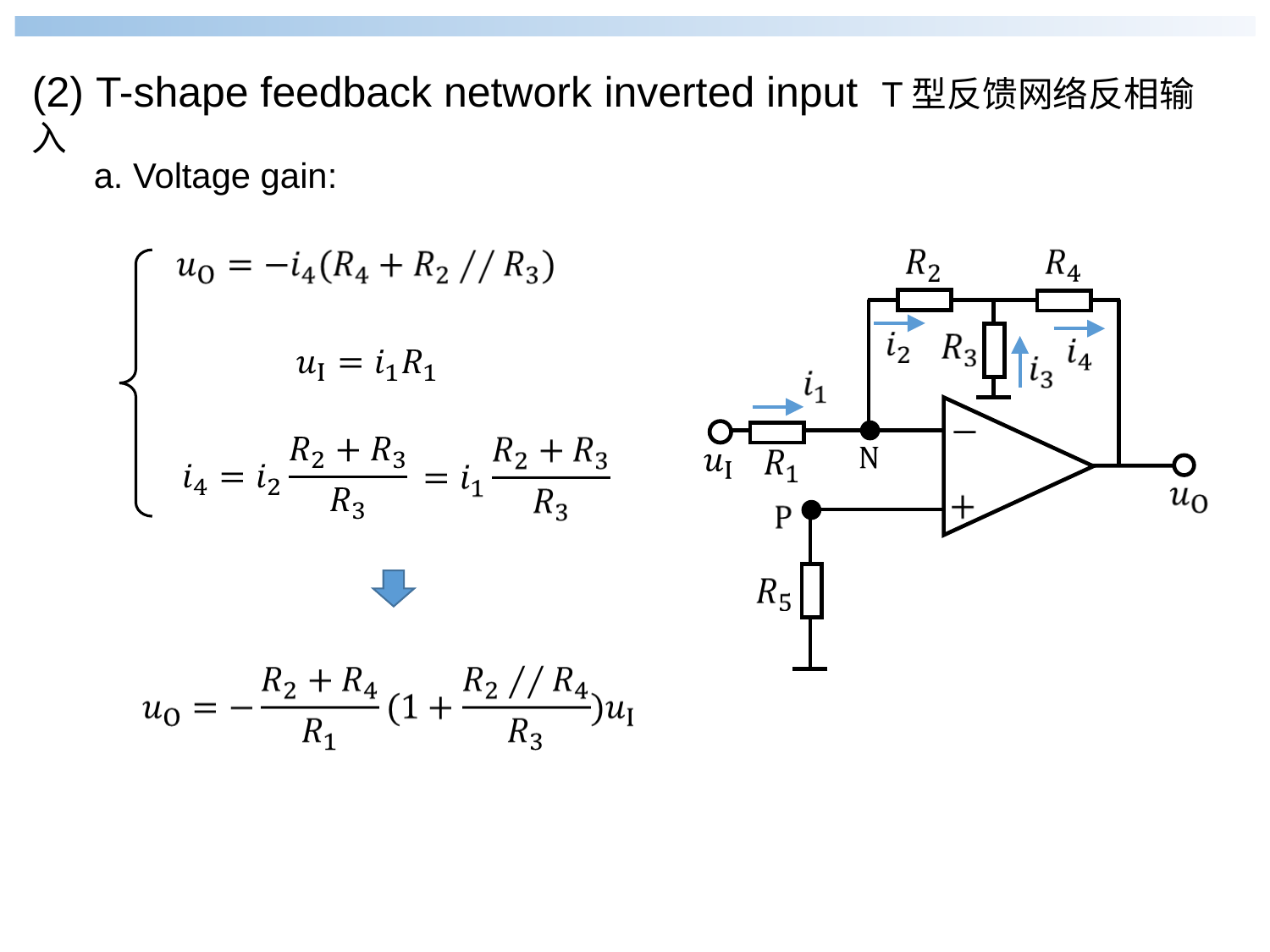

(2) T-shape feedback network inverted input  T型反馈网络反相输入
a. Voltage gain: